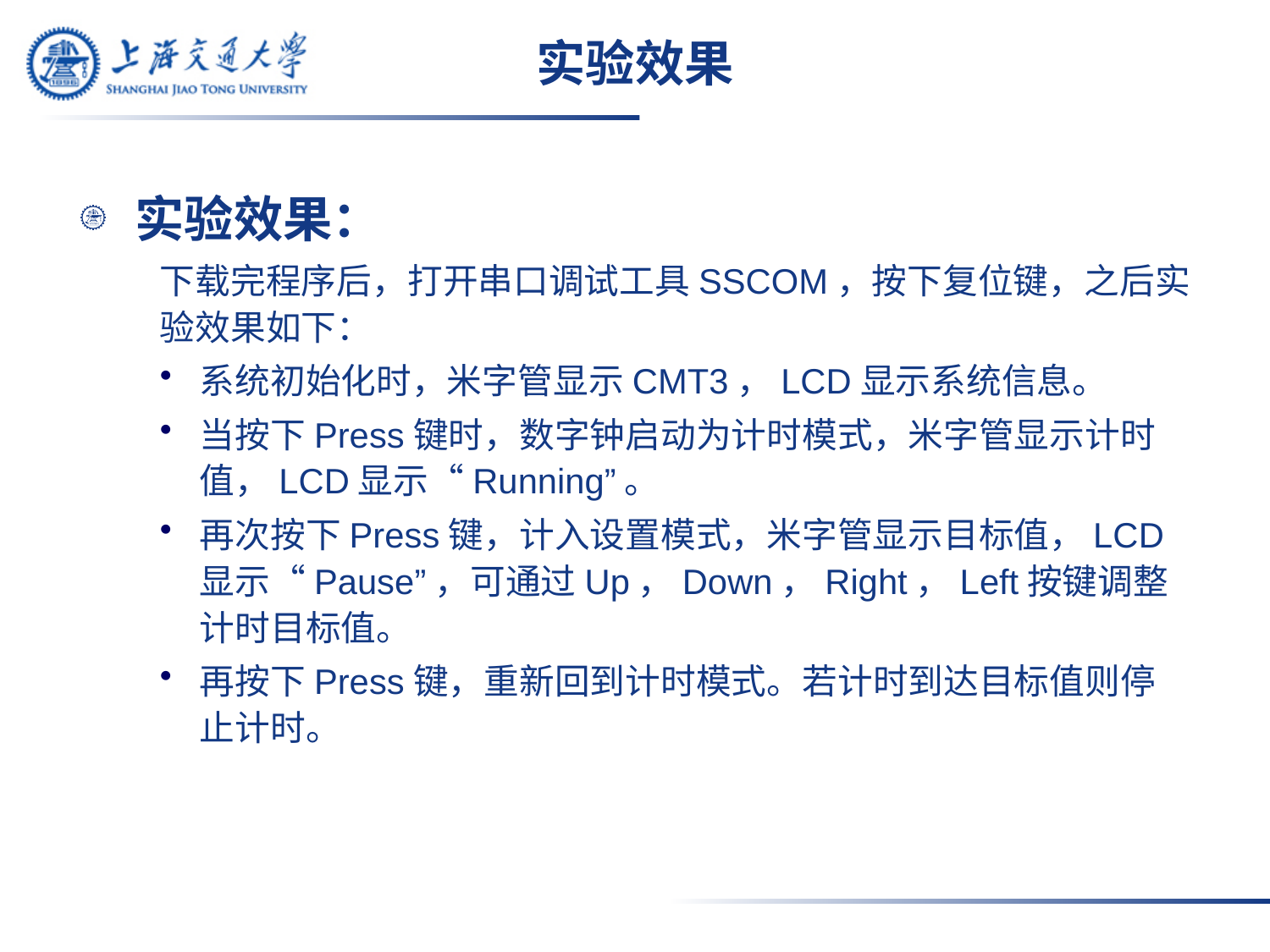

# 实验效果
实验效果：
下载完程序后，打开串口调试工具SSCOM，按下复位键，之后实验效果如下：
系统初始化时，米字管显示CMT3，LCD显示系统信息。
当按下Press键时，数字钟启动为计时模式，米字管显示计时值，LCD显示“Running”。
再次按下Press键，计入设置模式，米字管显示目标值，LCD显示“Pause”，可通过Up，Down，Right，Left按键调整计时目标值。
再按下Press键，重新回到计时模式。若计时到达目标值则停止计时。